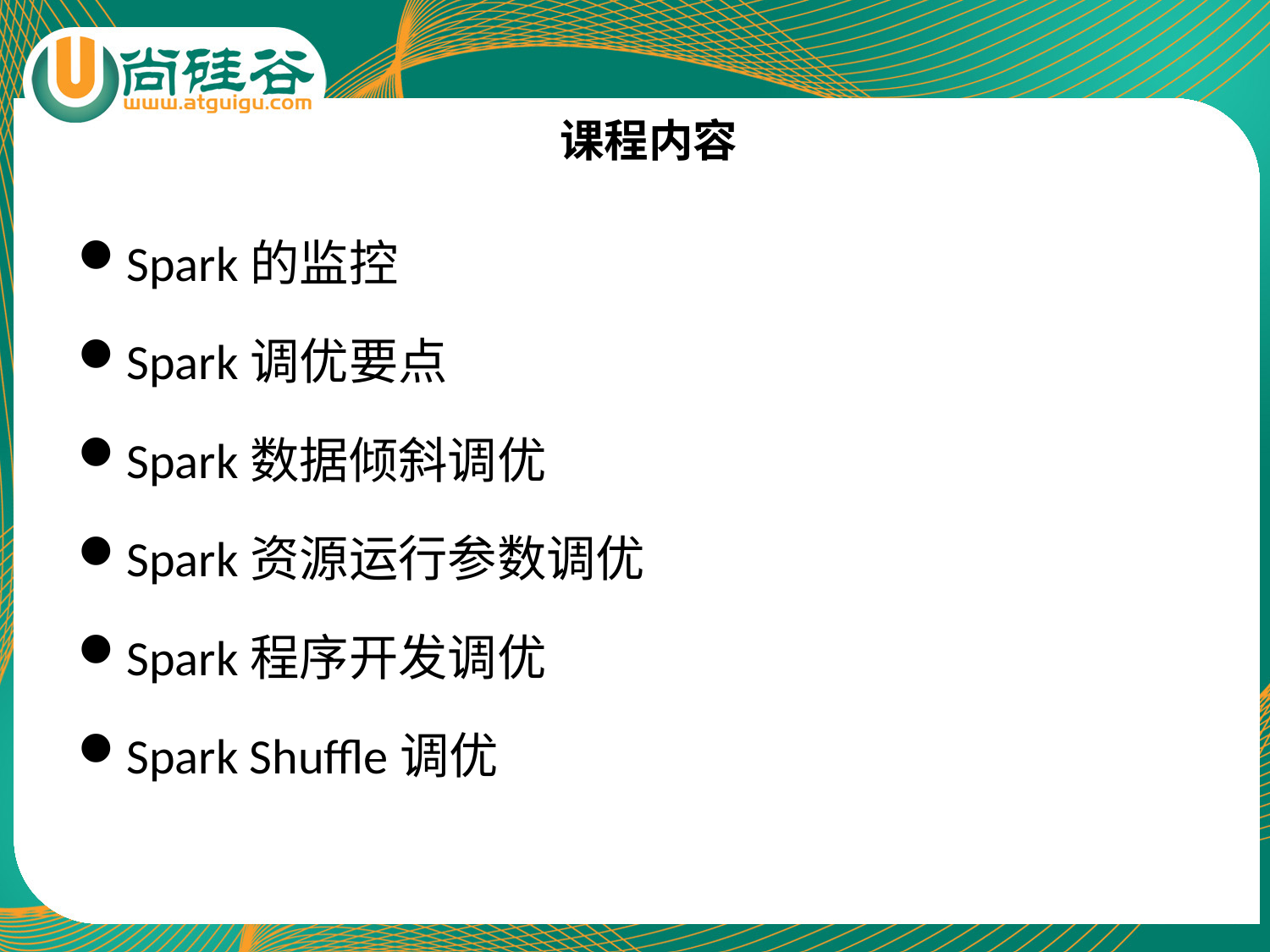

# 课程内容
Spark的监控
Spark调优要点
Spark数据倾斜调优
Spark资源运行参数调优
Spark程序开发调优
Spark Shuffle调优